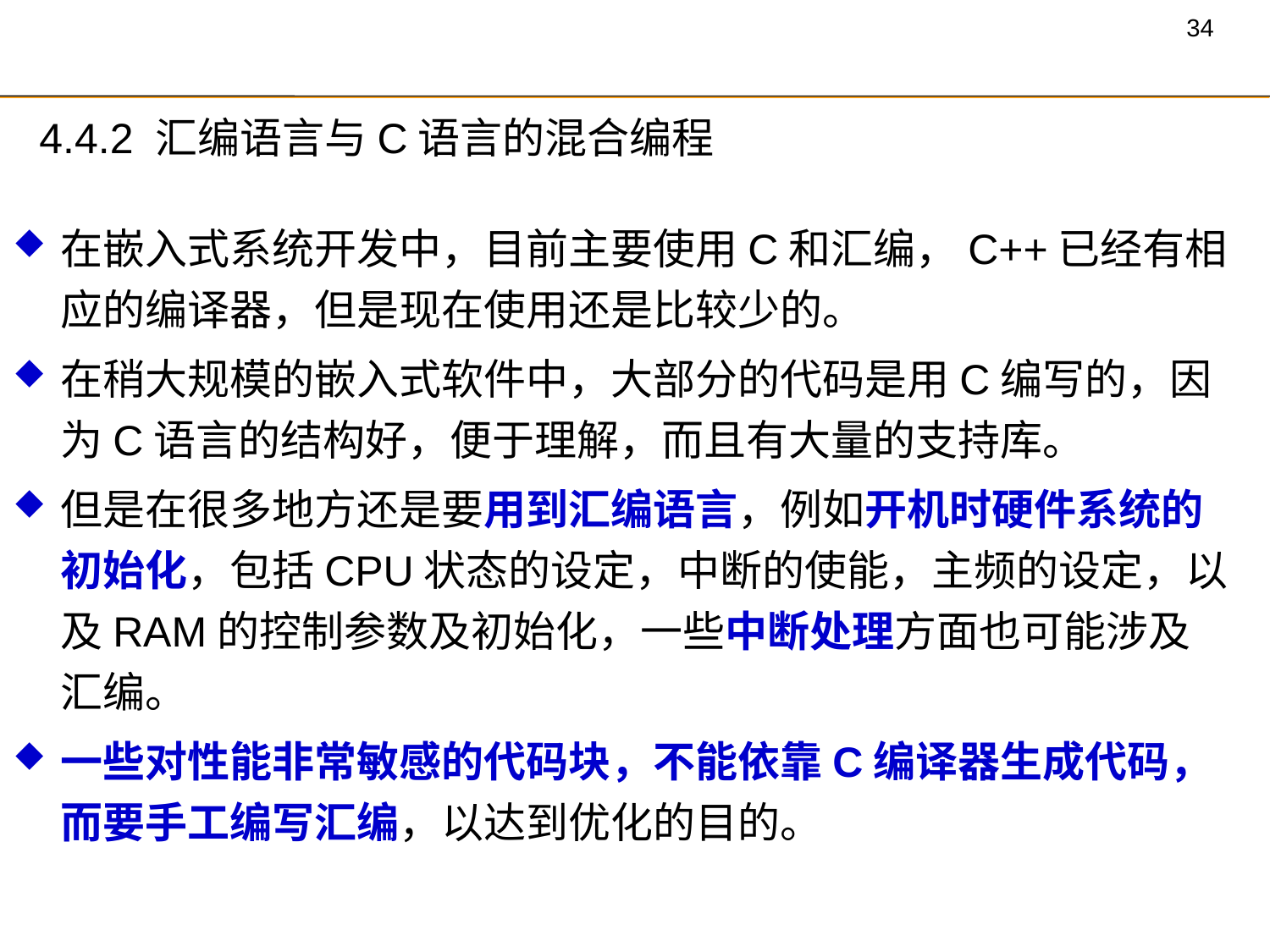

4.4.2 汇编语言与C语言的混合编程
在嵌入式系统开发中，目前主要使用C和汇编，C++已经有相应的编译器，但是现在使用还是比较少的。
在稍大规模的嵌入式软件中，大部分的代码是用C编写的，因为C语言的结构好，便于理解，而且有大量的支持库。
但是在很多地方还是要用到汇编语言，例如开机时硬件系统的初始化，包括CPU状态的设定，中断的使能，主频的设定，以及RAM的控制参数及初始化，一些中断处理方面也可能涉及汇编。
一些对性能非常敏感的代码块，不能依靠C编译器生成代码，而要手工编写汇编，以达到优化的目的。